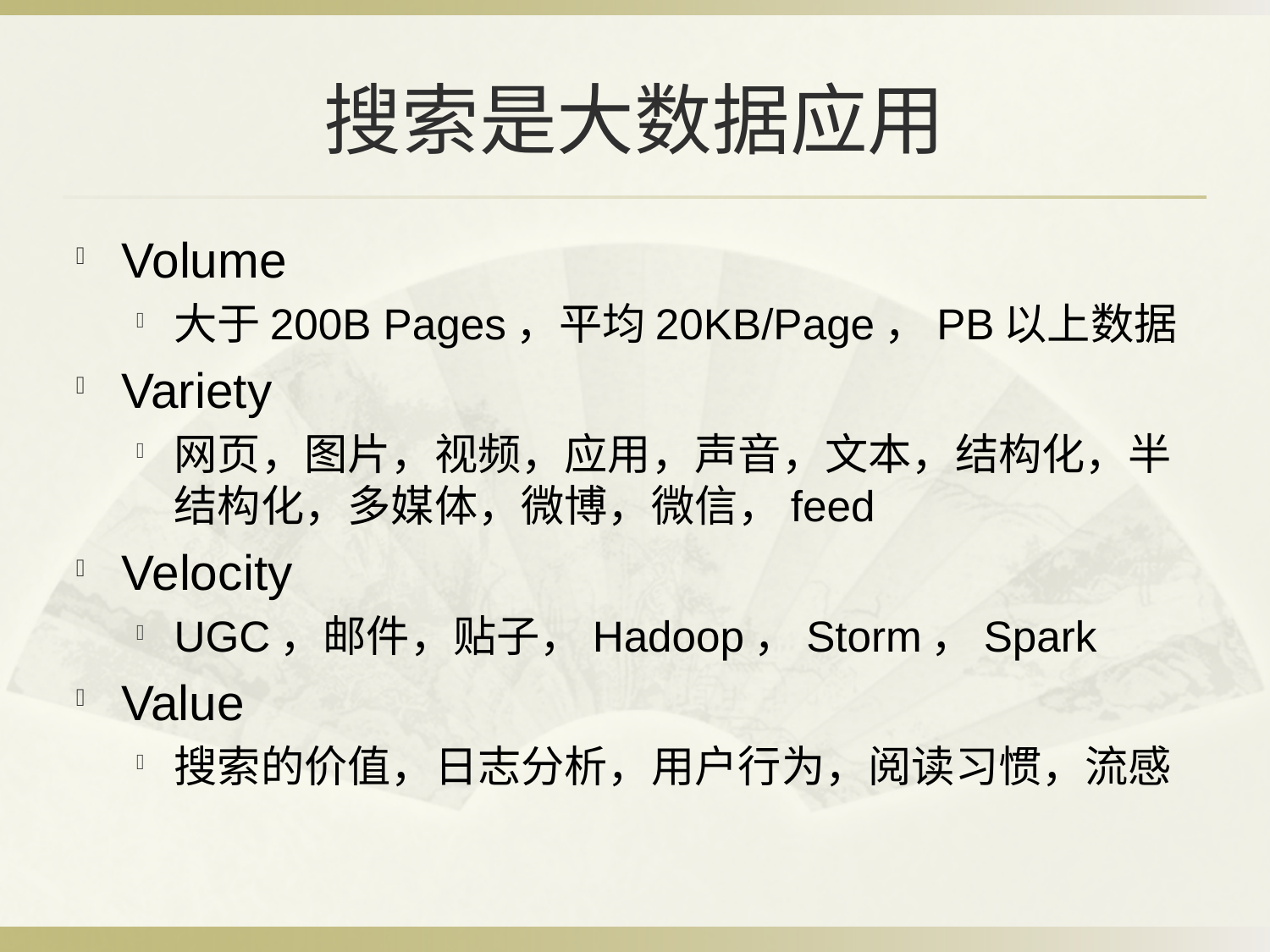

# 搜索是大数据应用
Volume
大于200B Pages，平均20KB/Page，PB以上数据
Variety
网页，图片，视频，应用，声音，文本，结构化，半结构化，多媒体，微博，微信，feed
Velocity
UGC，邮件，贴子，Hadoop，Storm，Spark
Value
搜索的价值，日志分析，用户行为，阅读习惯，流感